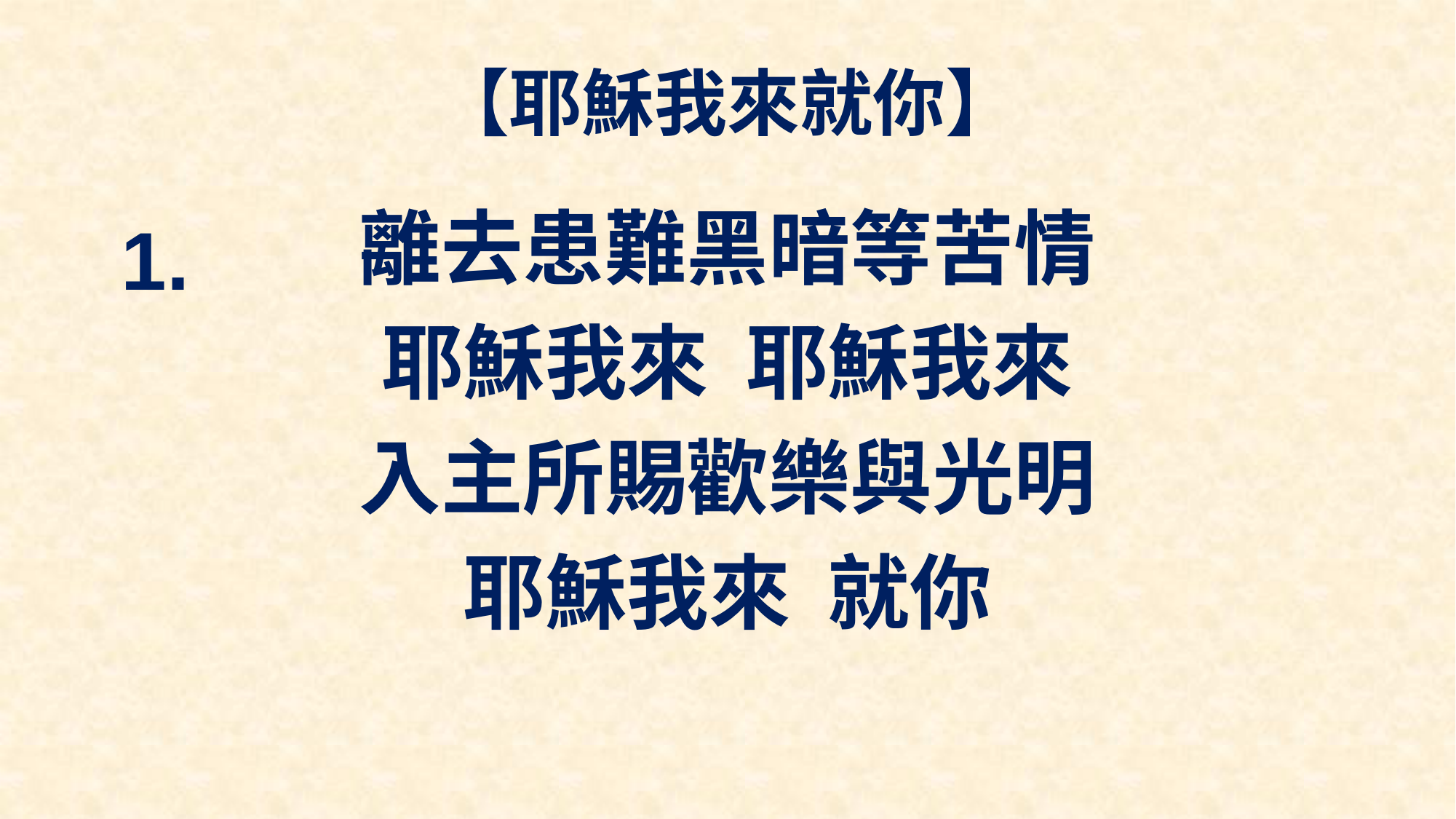

# 【耶穌我來就你】
離去患難黑暗等苦情
耶穌我來  耶穌我來
入主所賜歡樂與光明
耶穌我來  就你
1.